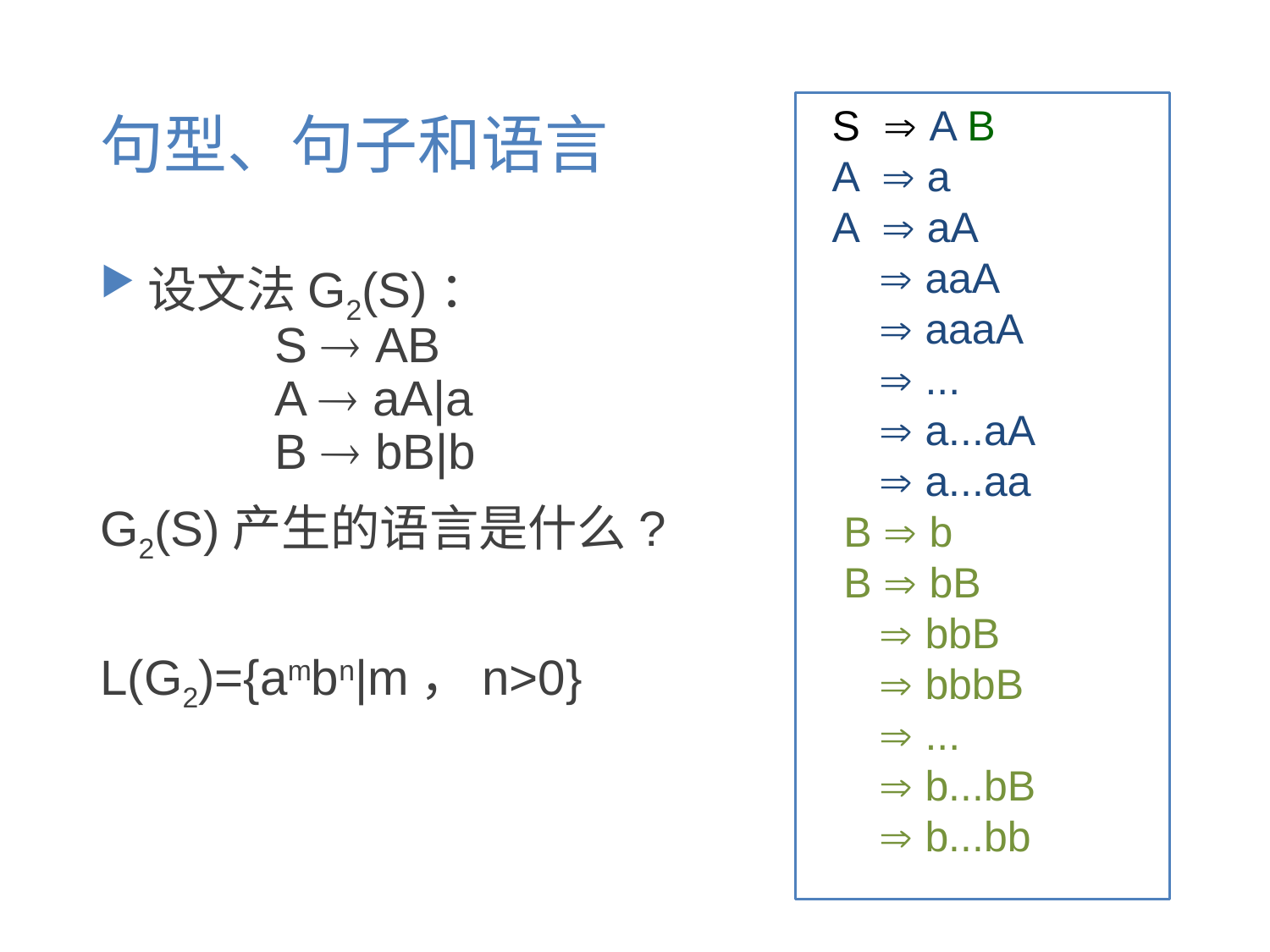

# 句型、句子和语言
  S  ⇒ A B
  A  ⇒ a
  A  ⇒ aA
      ⇒ aaA
      ⇒ aaaA
      ⇒ ...
      ⇒ a...aA
      ⇒ a...aa
   B ⇒ b
   B ⇒ bB
      ⇒ bbB
      ⇒ bbbB
      ⇒ ...
      ⇒ b...bB
      ⇒ b...bb
设文法G2(S)：
    	S → AB
		A → aA|a
		B → bB|b
G2(S)产生的语言是什么?

L(G2)={ambn|m，n>0}